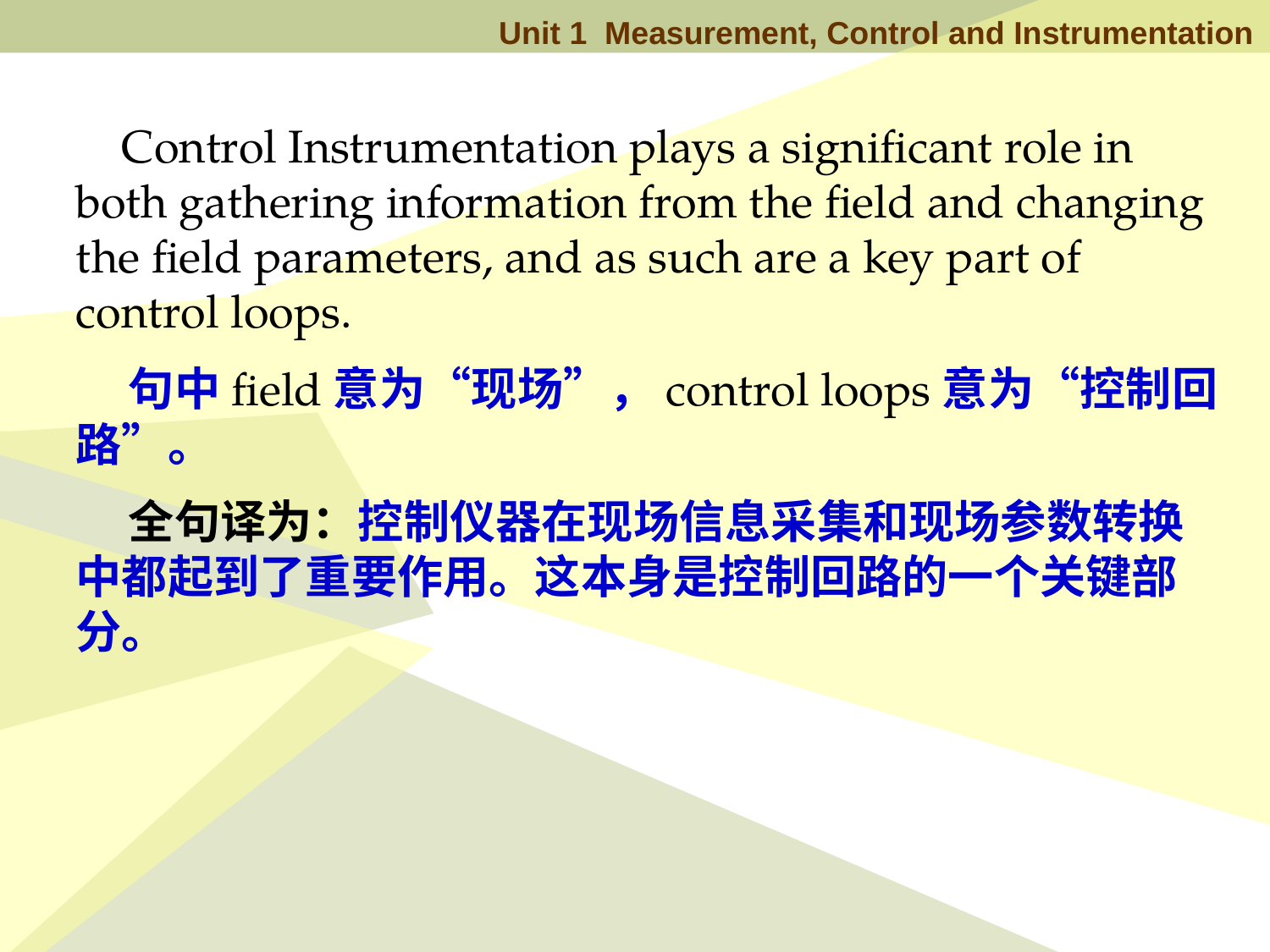

Control Instrumentation plays a significant role in both gathering information from the field and changing the field parameters, and as such are a key part of control loops.
    句中field意为“现场”，control loops意为“控制回路”。
    全句译为：控制仪器在现场信息采集和现场参数转换中都起到了重要作用。这本身是控制回路的一个关键部分。